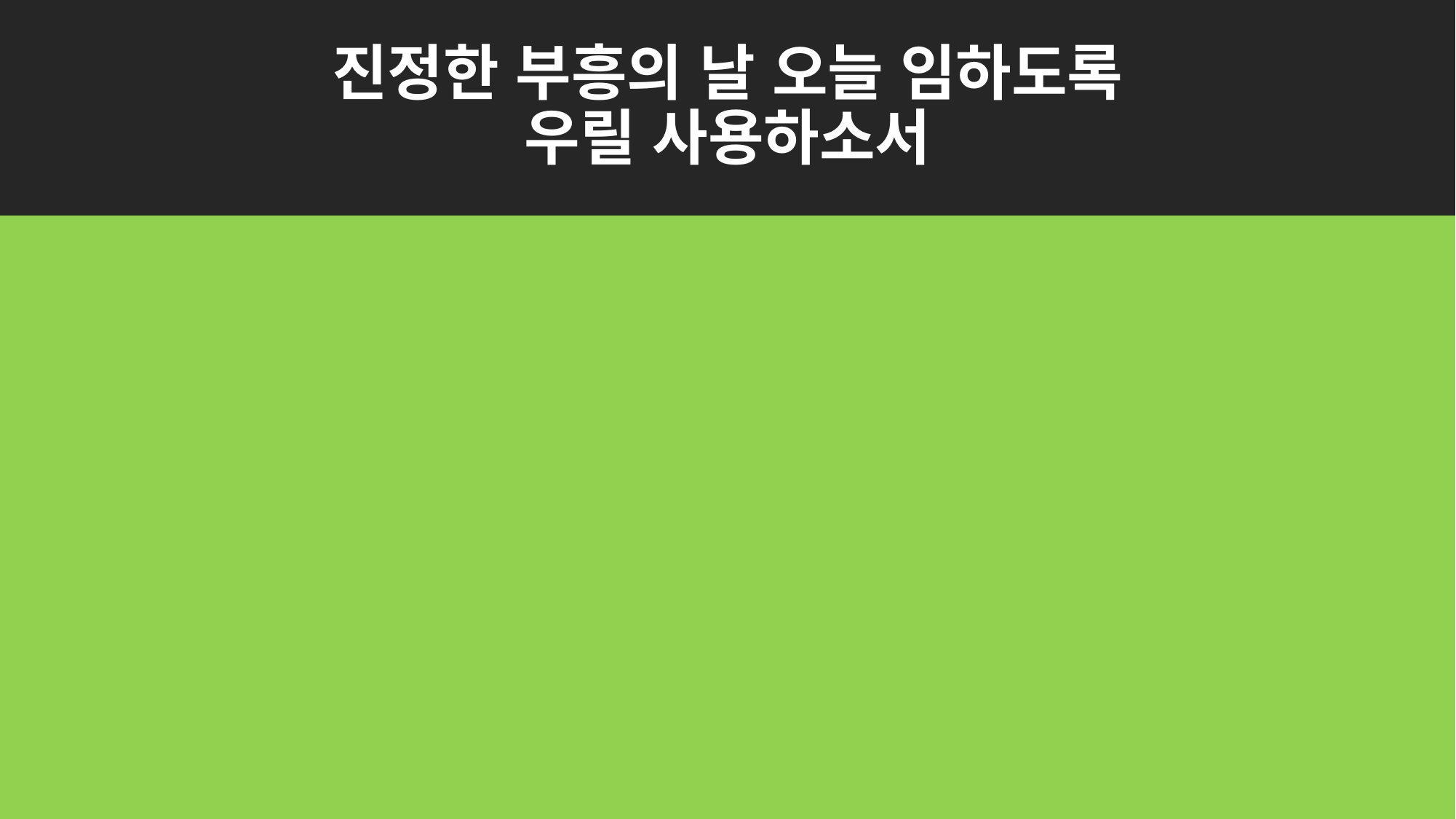

# 진정한 부흥의 날 오늘 임하도록 우릴 사용하소서